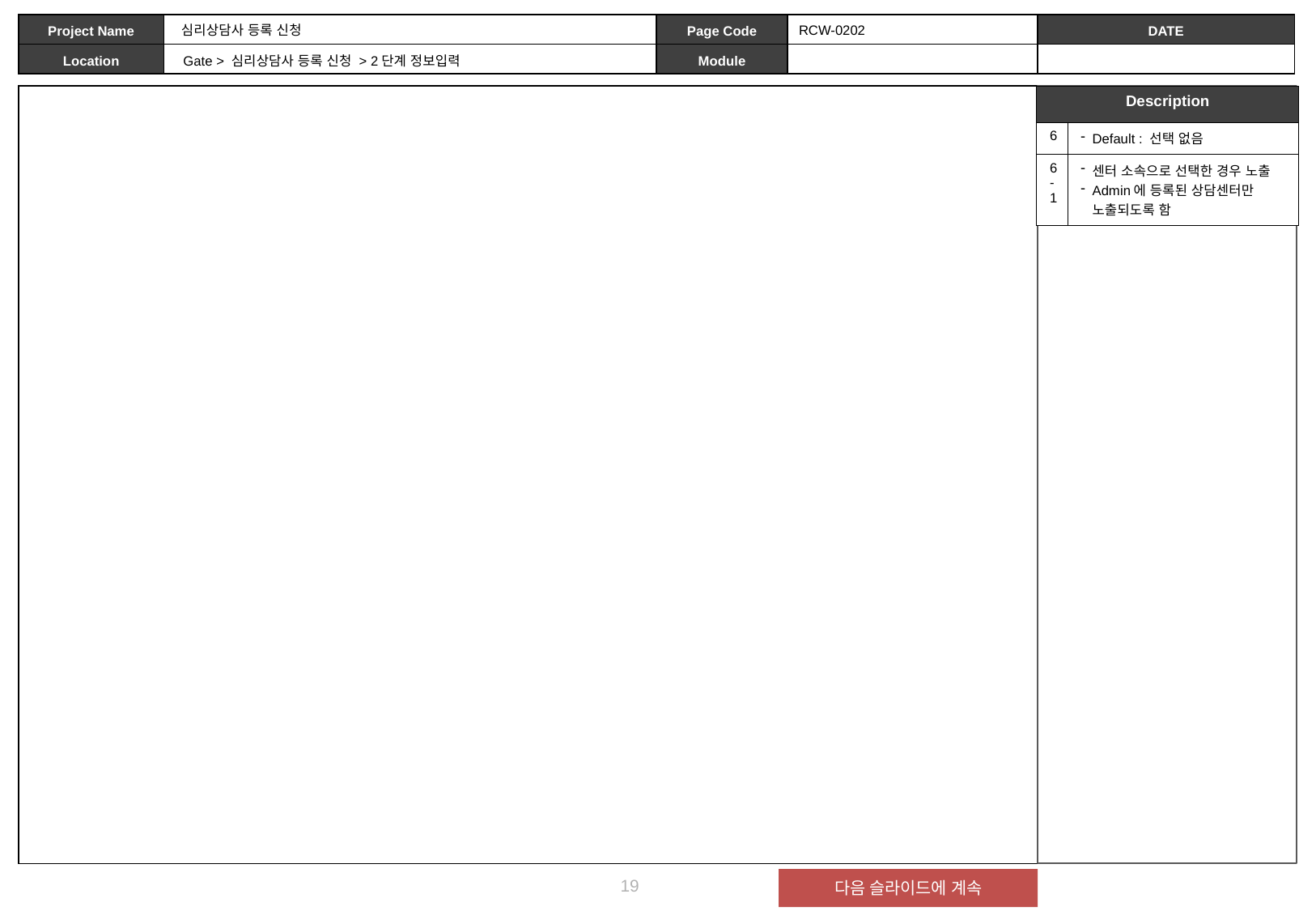

심리상담사 등록 신청
RCW-0202
Gate > 심리상담사 등록 신청 > 2단계 정보입력
| Description |  |
| --- | --- |
| 6 | Default : 선택 없음 |
| 6-1 | 센터 소속으로 선택한 경우 노출 Admin에 등록된 상담센터만 노출되도록 함 |
19
다음 슬라이드에 계속